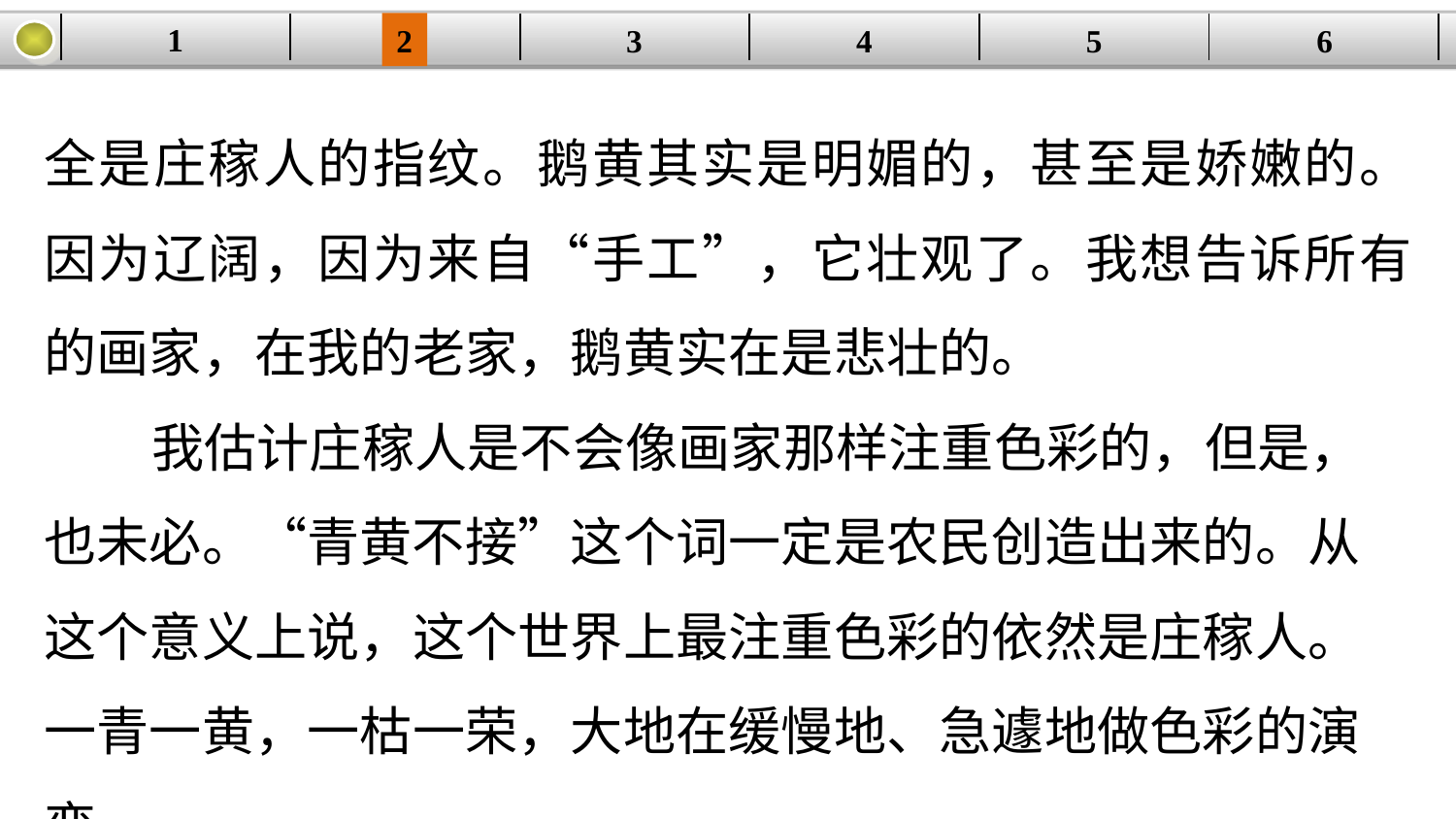

1
2
3
4
|  |  |  |  |  |  |
| --- | --- | --- | --- | --- | --- |
5
6

全是庄稼人的指纹。鹅黄其实是明媚的，甚至是娇嫩的。因为辽阔，因为来自“手工”，它壮观了。我想告诉所有的画家，在我的老家，鹅黄实在是悲壮的。
        我估计庄稼人是不会像画家那样注重色彩的，但是，也未必。“青黄不接”这个词一定是农民创造出来的。从这个意义上说，这个世界上最注重色彩的依然是庄稼人。一青一黄，一枯一荣，大地在缓慢地、急遽地做色彩的演变。